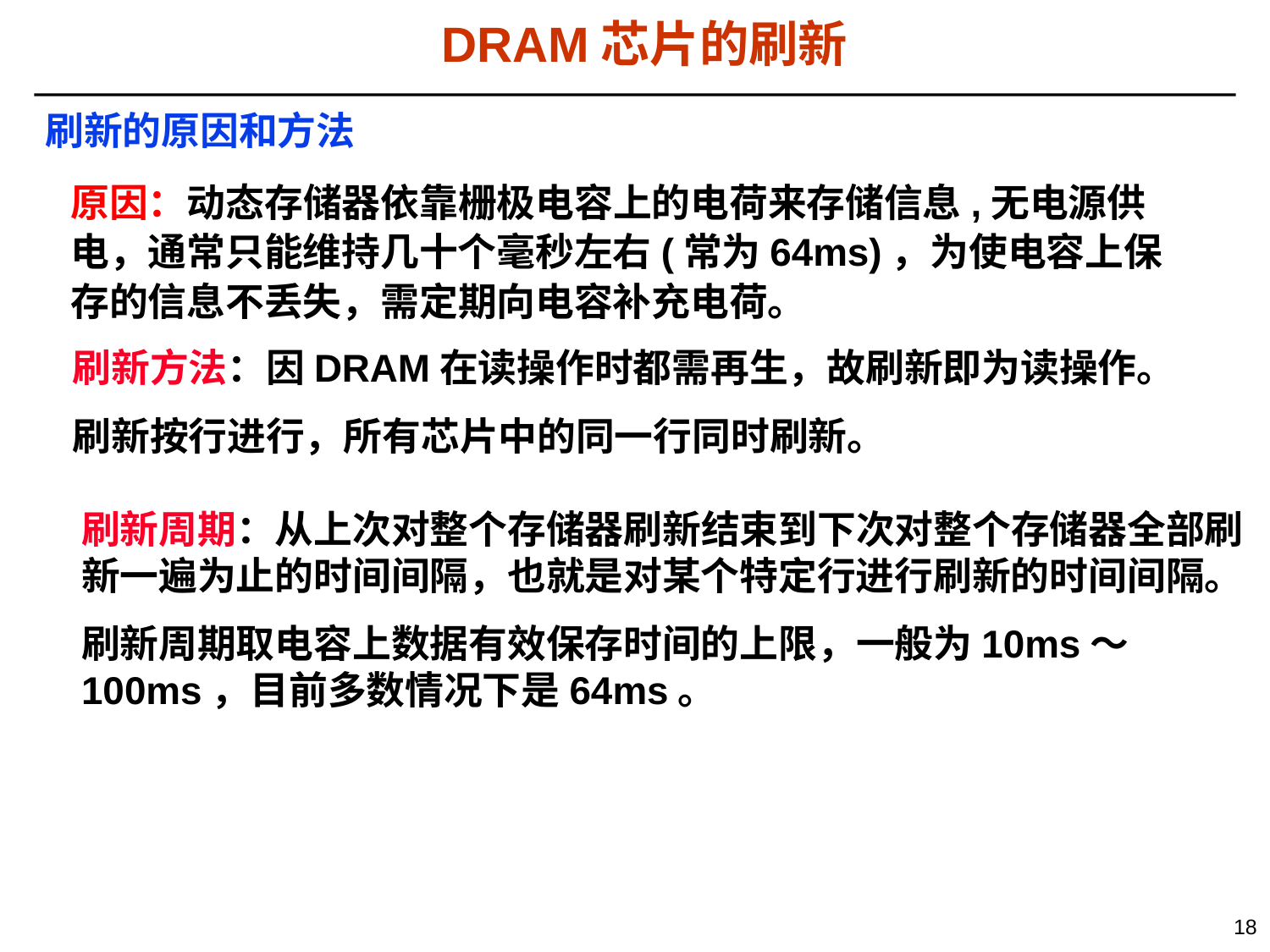

# DRAM芯片的刷新
刷新的原因和方法
原因：动态存储器依靠栅极电容上的电荷来存储信息,无电源供电，通常只能维持几十个毫秒左右(常为64ms)，为使电容上保存的信息不丢失，需定期向电容补充电荷。
刷新方法：因DRAM在读操作时都需再生，故刷新即为读操作。
刷新按行进行，所有芯片中的同一行同时刷新。
刷新周期：从上次对整个存储器刷新结束到下次对整个存储器全部刷新一遍为止的时间间隔，也就是对某个特定行进行刷新的时间间隔。
刷新周期取电容上数据有效保存时间的上限，一般为10ms～100ms，目前多数情况下是64ms。
18